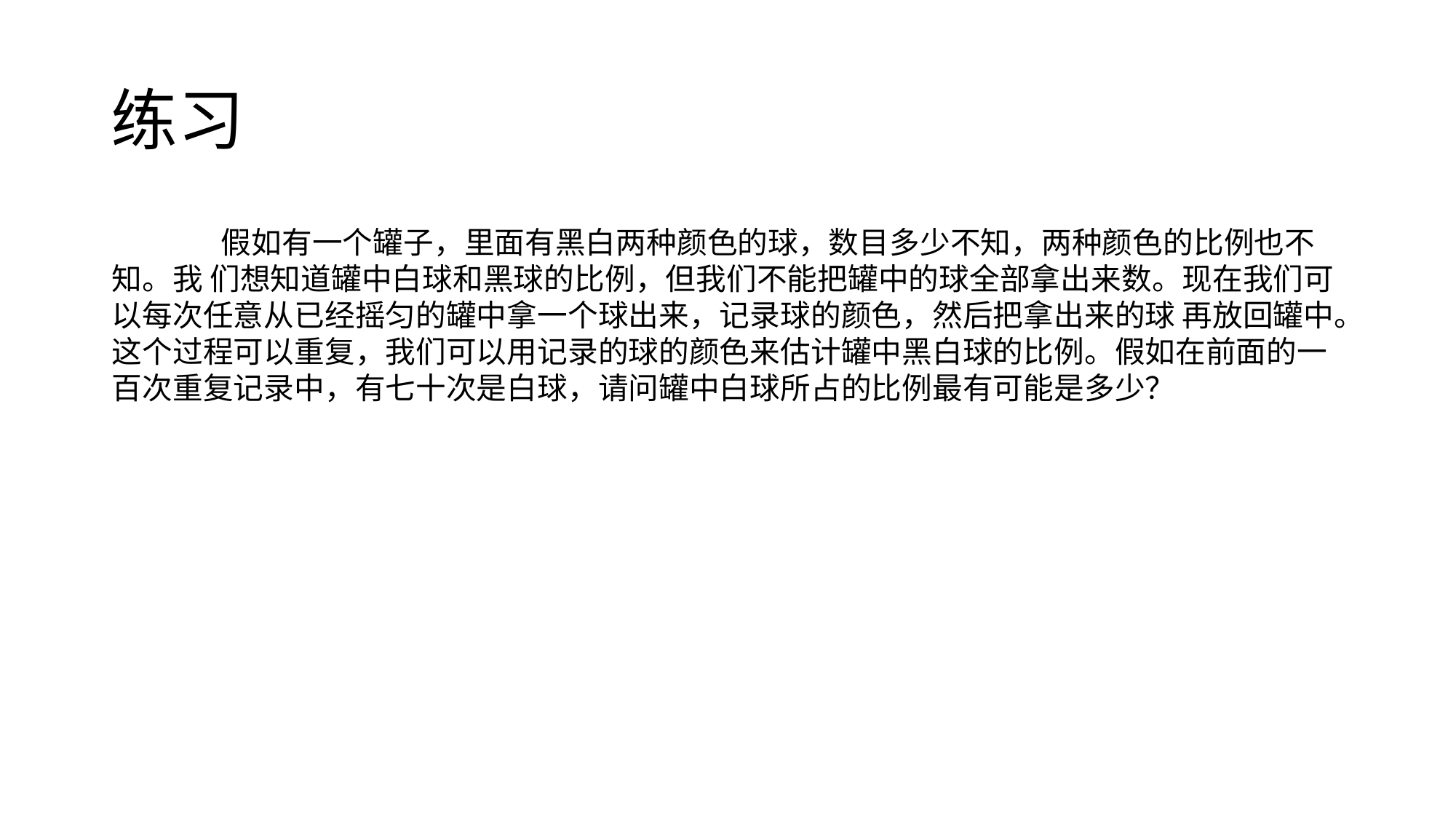

# 练习
	假如有一个罐子，里面有黑白两种颜色的球，数目多少不知，两种颜色的比例也不知。我 们想知道罐中白球和黑球的比例，但我们不能把罐中的球全部拿出来数。现在我们可以每次任意从已经摇匀的罐中拿一个球出来，记录球的颜色，然后把拿出来的球 再放回罐中。这个过程可以重复，我们可以用记录的球的颜色来估计罐中黑白球的比例。假如在前面的一百次重复记录中，有七十次是白球，请问罐中白球所占的比例最有可能是多少？